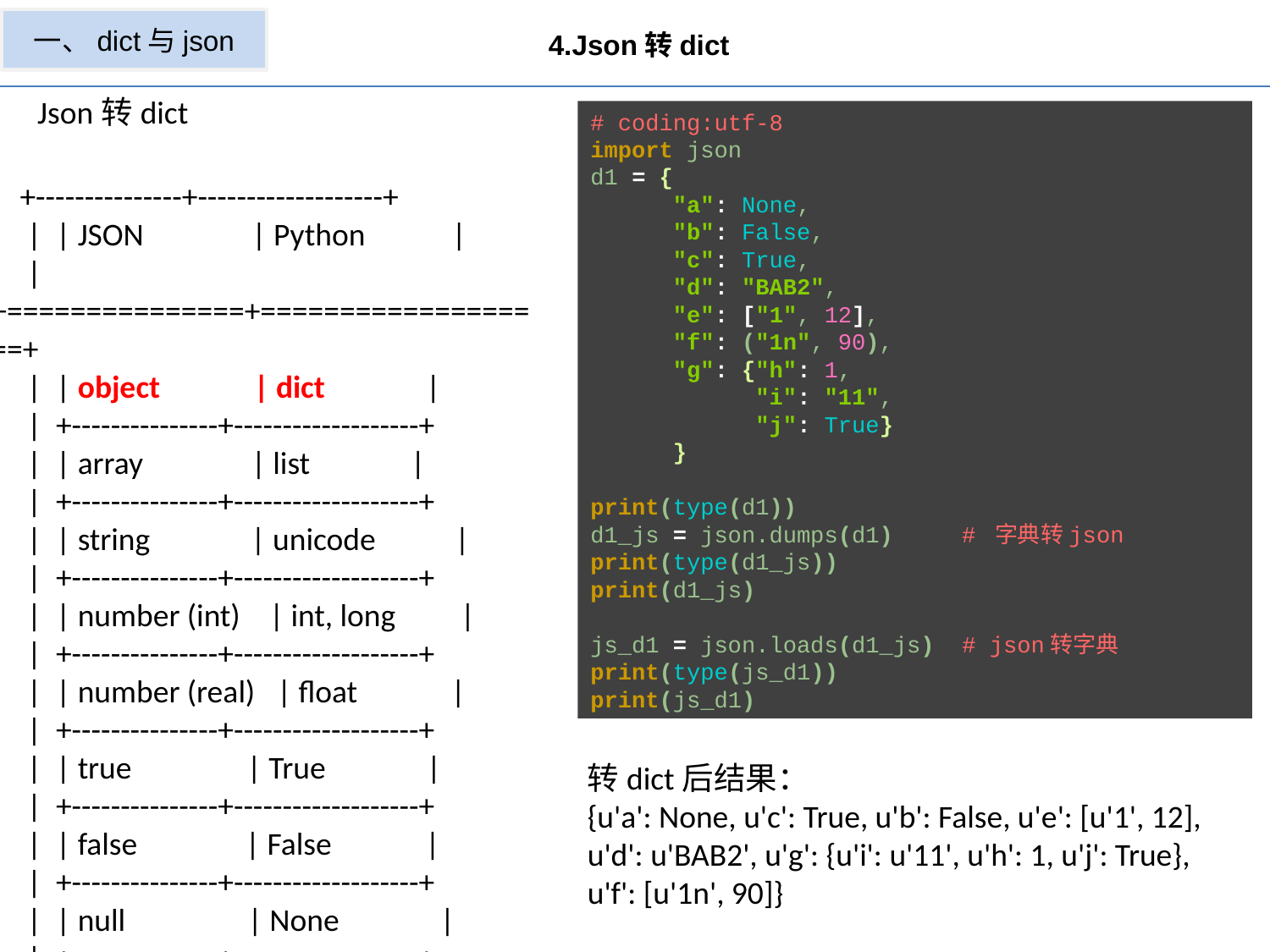

一、dict与json
4.Json转dict
Json转dict
# coding:utf-8 import json d1 = { "a": None, "b": False, "c": True, "d": "BAB2", "e": ["1", 12], "f": ("1n", 90), "g": {"h": 1, "i": "11", "j": True} }
print(type(d1))
d1_js = json.dumps(d1)     # 字典转json
print(type(d1_js))
print(d1_js)
js_d1 = json.loads(d1_js)  # json转字典
print(type(js_d1))
print(js_d1)
|  +---------------+-------------------+
     |  | JSON               | Python            |
     |  +===============+===================+
     |  | object             | dict              |
     |  +---------------+-------------------+
     |  | array               | list              |
     |  +---------------+-------------------+
     |  | string              | unicode           |
     |  +---------------+-------------------+
     |  | number (int)    | int, long         |
     |  +---------------+-------------------+
     |  | number (real)   | float             |
     |  +---------------+-------------------+
     |  | true                | True              |
     |  +---------------+-------------------+
     |  | false               | False             |
     |  +---------------+-------------------+
     |  | null                 | None              |
     |  +---------------+-------------------+
转dict后结果：
{u'a': None, u'c': True, u'b': False, u'e': [u'1', 12], u'd': u'BAB2', u'g': {u'i': u'11', u'h': 1, u'j': True}, u'f': [u'1n', 90]}